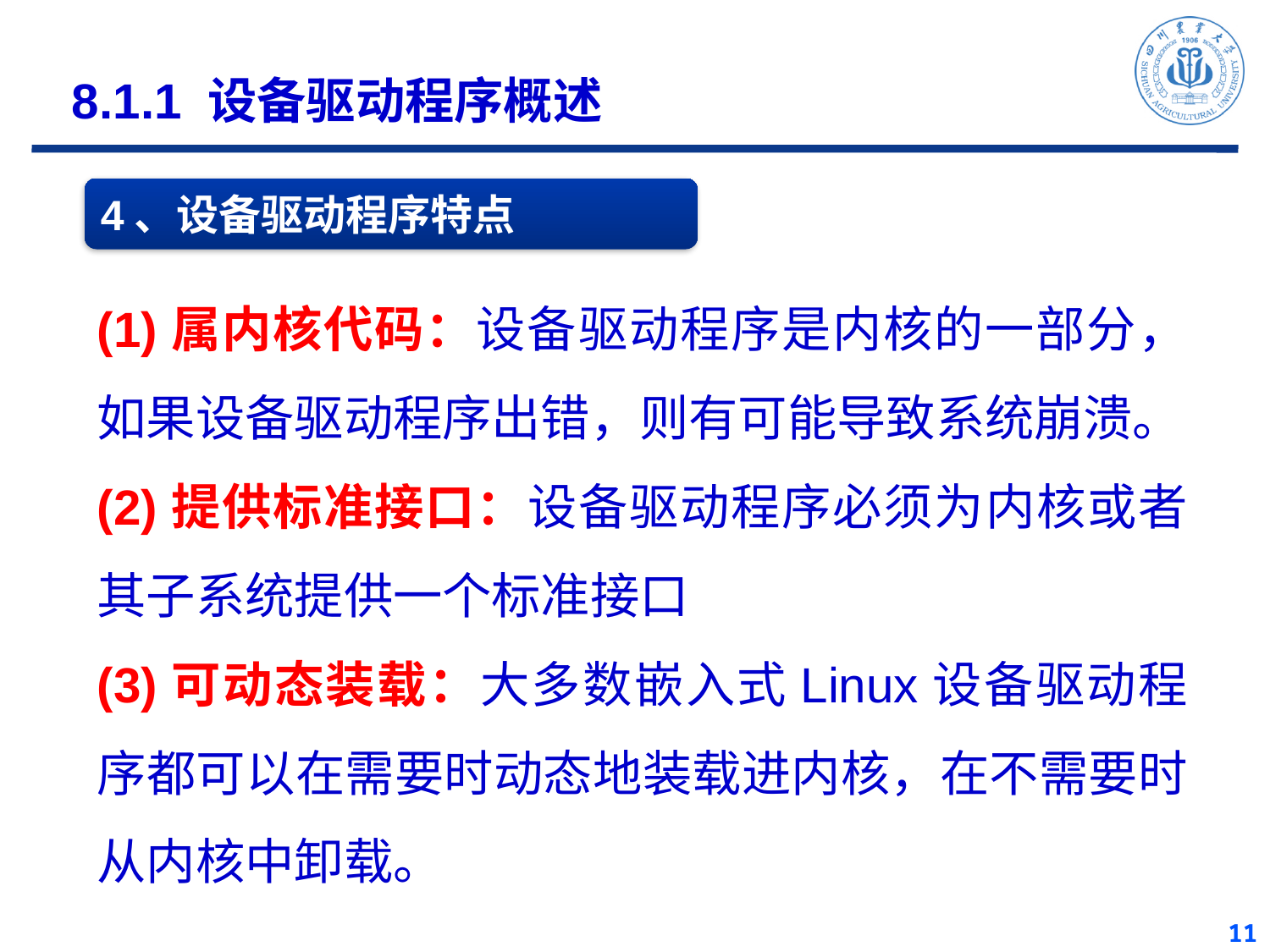

8.1.1 设备驱动程序概述
4、设备驱动程序特点
(1)属内核代码：设备驱动程序是内核的一部分，如果设备驱动程序出错，则有可能导致系统崩溃。
(2)提供标准接口：设备驱动程序必须为内核或者其子系统提供一个标准接口
(3)可动态装载：大多数嵌入式Linux设备驱动程序都可以在需要时动态地装载进内核，在不需要时从内核中卸载。